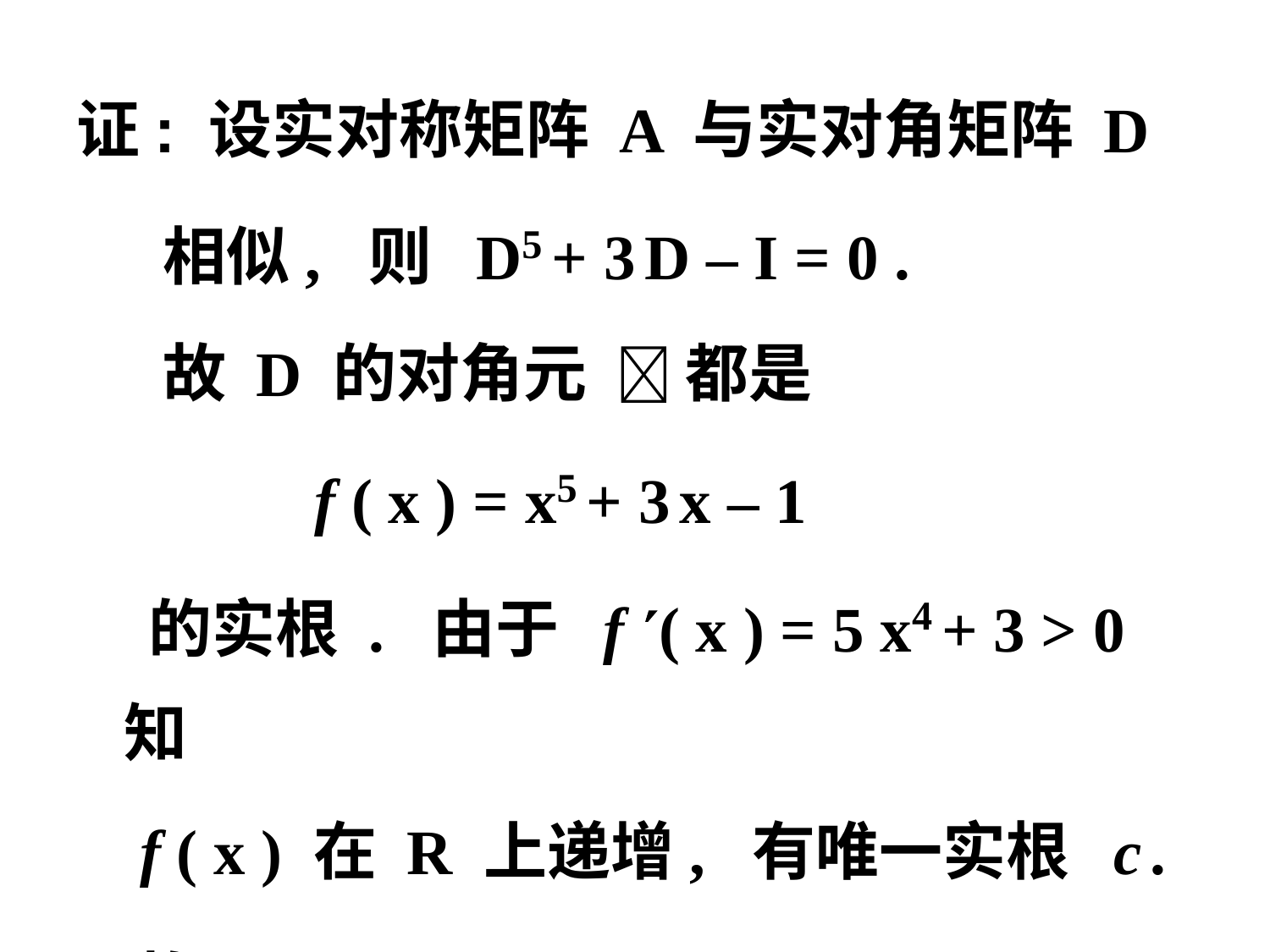

#
证: 设实对称矩阵 A 与实对角矩阵 D
     相似,  则  D5 + 3 D – I = 0 .
     故 D 的对角元  λ 都是
               f ( x ) = x5 + 3 x – 1
    的实根 .  由于  f ′( x ) = 5 x4 + 3 > 0 知
    f ( x ) 在 R 上递增,  有唯一实根  c .
   故 λ = c ,  D = c I ,  于是 A = c I .